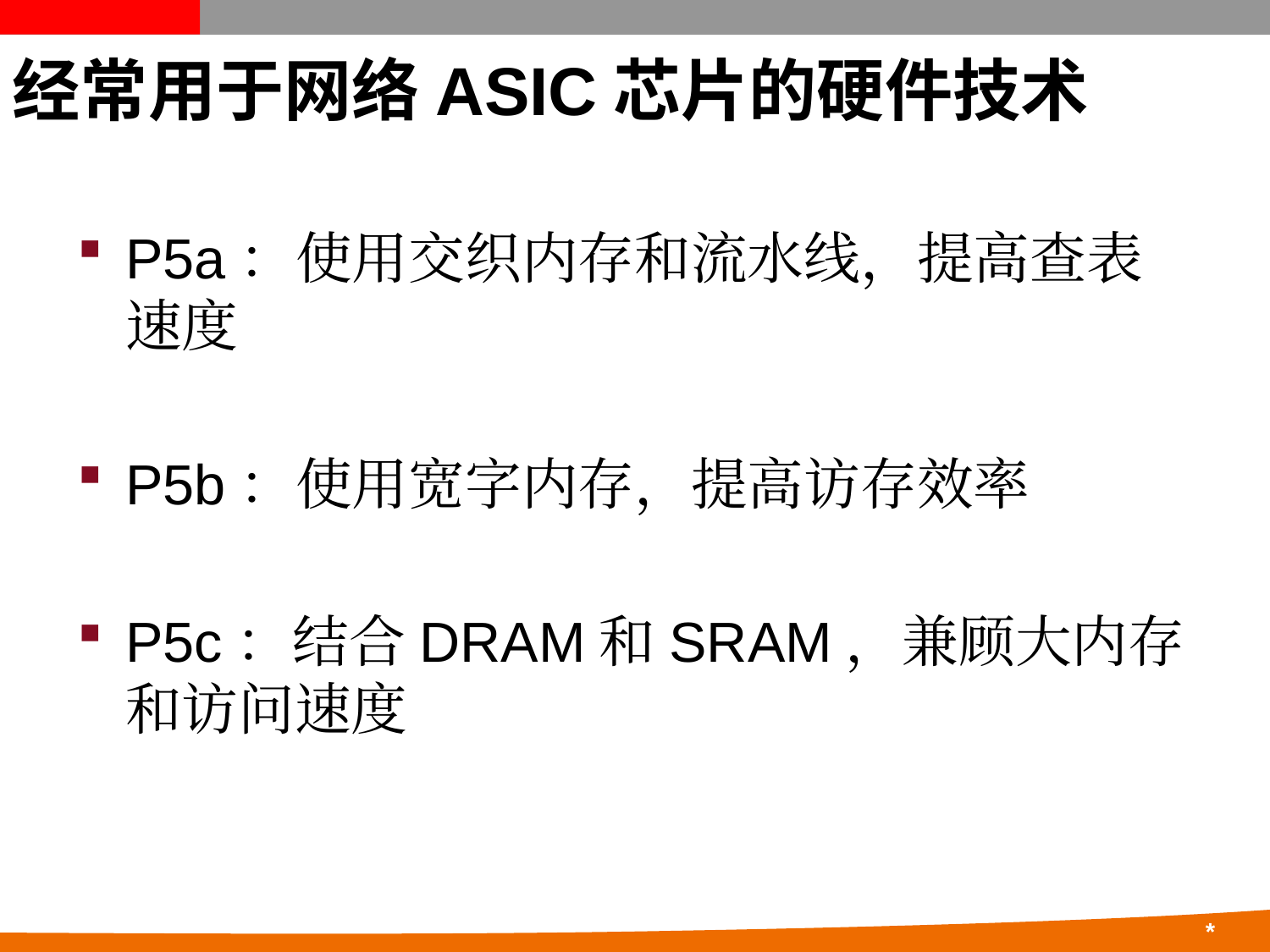

# 经常用于网络ASIC芯片的硬件技术
P5a：使用交织内存和流水线，提高查表  速度

P5b：使用宽字内存，提高访存效率

P5c：结合DRAM和SRAM，兼顾大内存和访问速度